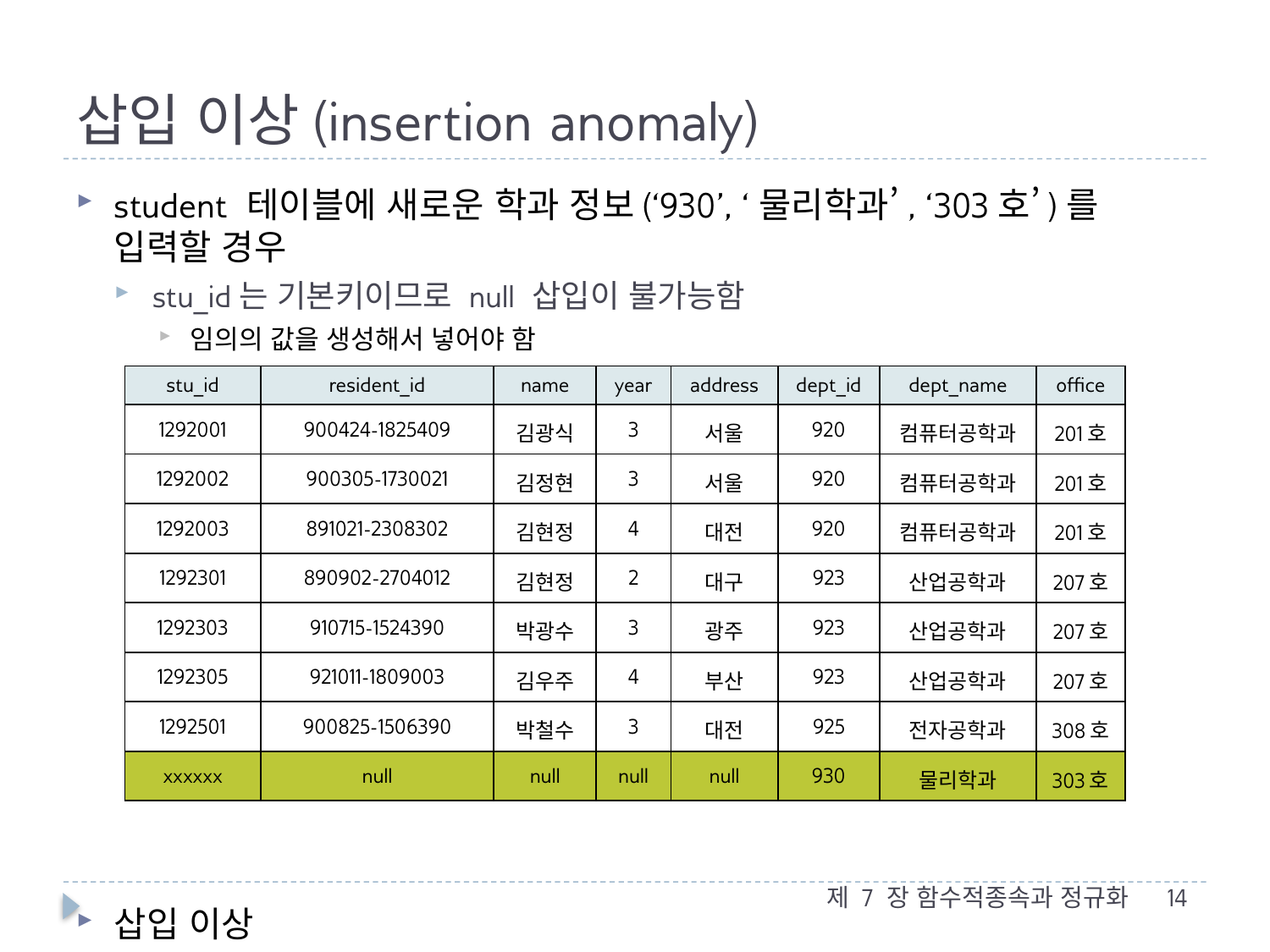

# 삽입 이상(insertion anomaly)
student 테이블에 새로운 학과 정보(‘930’, ‘물리학과’, ‘303호’)를 입력할 경우
stu_id는 기본키이므로 null 삽입이 불가능함
임의의 값을 생성해서 넣어야 함

삽입 이상
데이터를 삽입할 수 없거나 원치 않는 데이터를 삽입
| stu\_id | resident\_id | name | year | address | dept\_id | dept\_name | office |
| --- | --- | --- | --- | --- | --- | --- | --- |
| 1292001 | 900424‐1825409 | 김광식 | 3 | 서울 | 920 | 컴퓨터공학과 | 201호 |
| 1292002 | 900305‐1730021 | 김정현 | 3 | 서울 | 920 | 컴퓨터공학과 | 201호 |
| 1292003 | 891021‐2308302 | 김현정 | 4 | 대전 | 920 | 컴퓨터공학과 | 201호 |
| 1292301 | 890902‐2704012 | 김현정 | 2 | 대구 | 923 | 산업공학과 | 207호 |
| 1292303 | 910715‐1524390 | 박광수 | 3 | 광주 | 923 | 산업공학과 | 207호 |
| 1292305 | 921011‐1809003 | 김우주 | 4 | 부산 | 923 | 산업공학과 | 207호 |
| 1292501 | 900825‐1506390 | 박철수 | 3 | 대전 | 925 | 전자공학과 | 308호 |
| xxxxxx | null | null | null | null | 930 | 물리학과 | 303호 |
제 7 장 함수적종속과 정규화
14